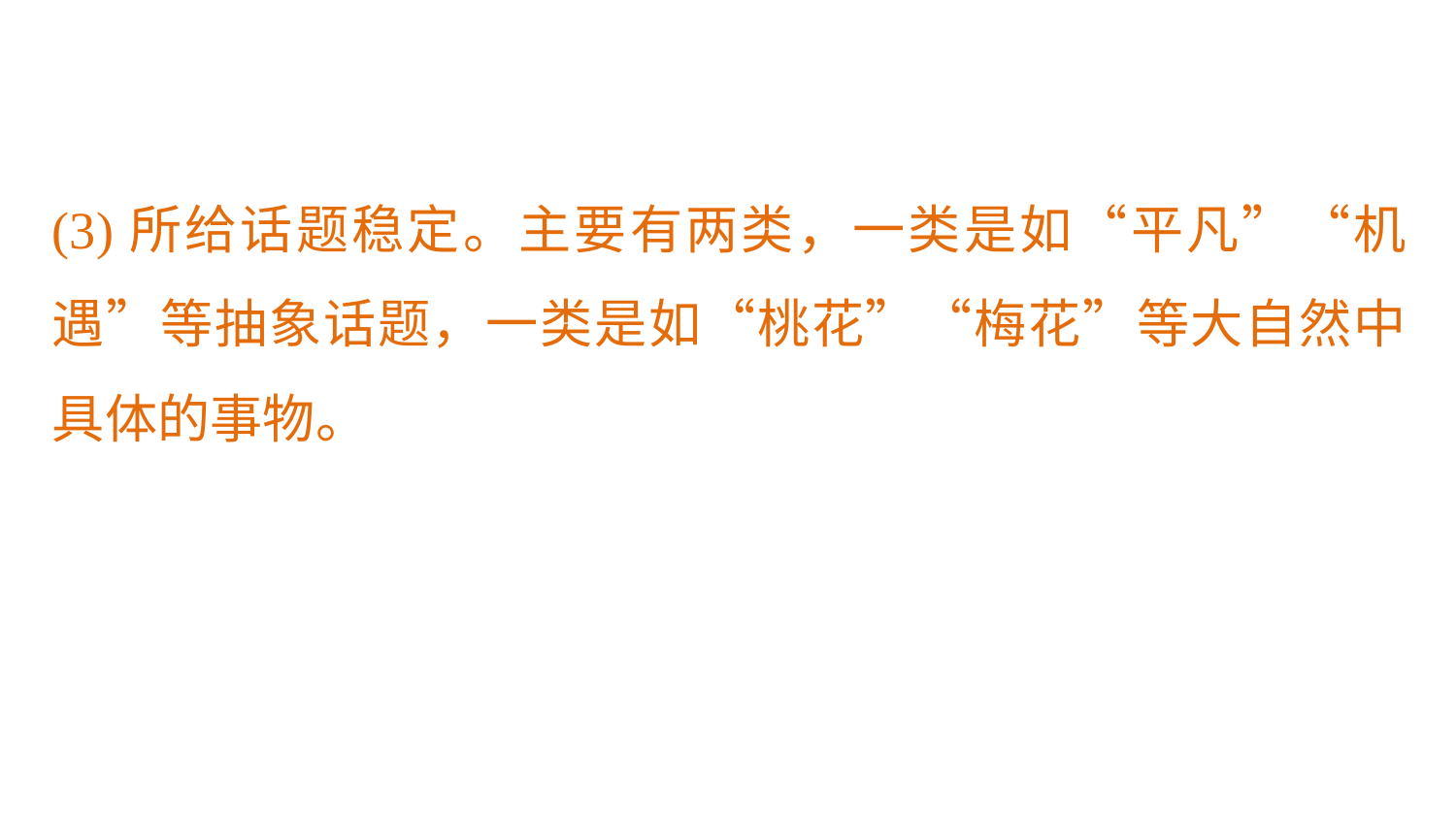

(3)所给话题稳定。主要有两类，一类是如“平凡”“机遇”等抽象话题，一类是如“桃花”“梅花”等大自然中具体的事物。